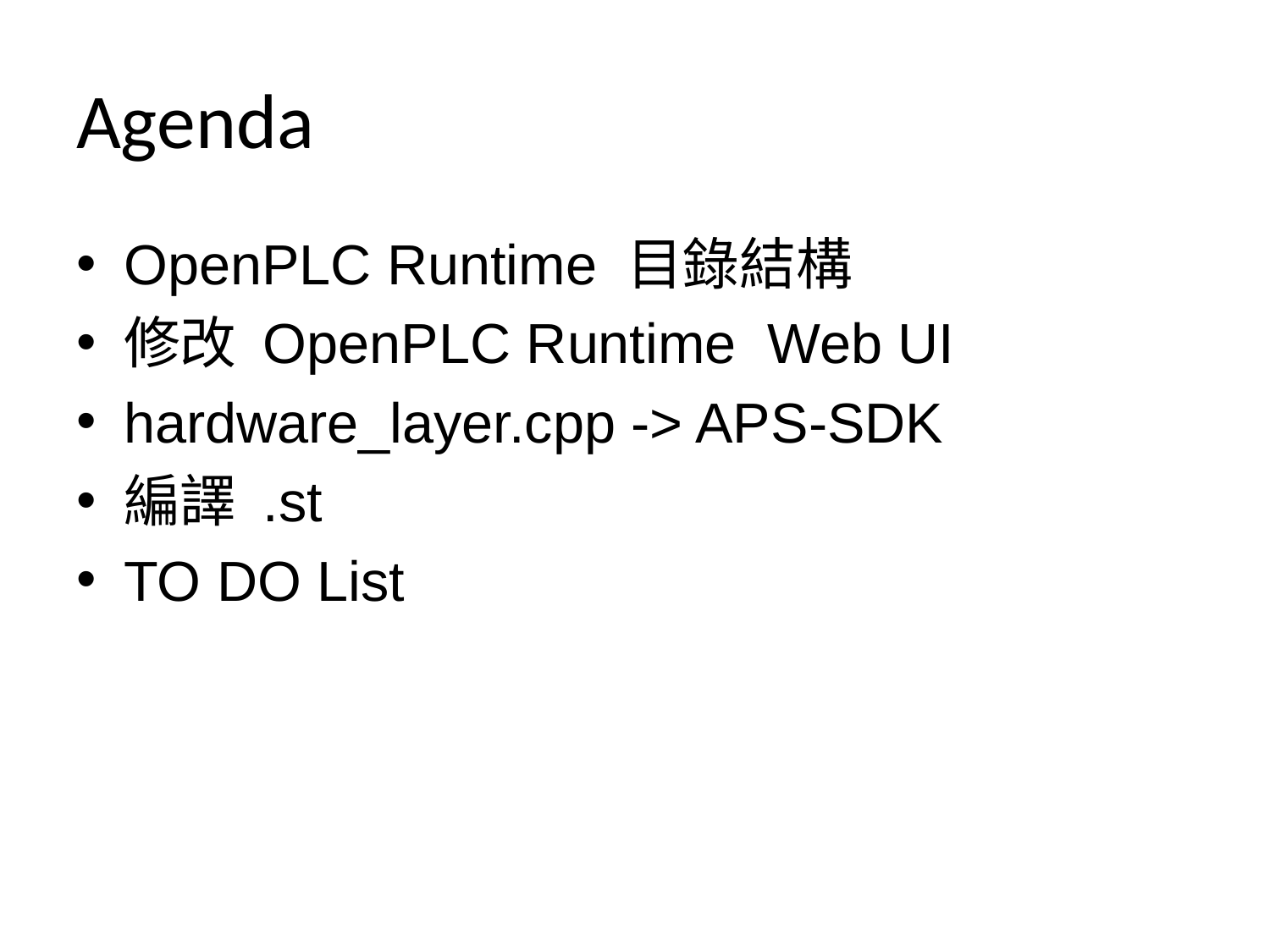

# Agenda
OpenPLC Runtime 目錄結構
修改 OpenPLC Runtime  Web UI
hardware_layer.cpp -> APS-SDK
編譯 .st
TO DO List